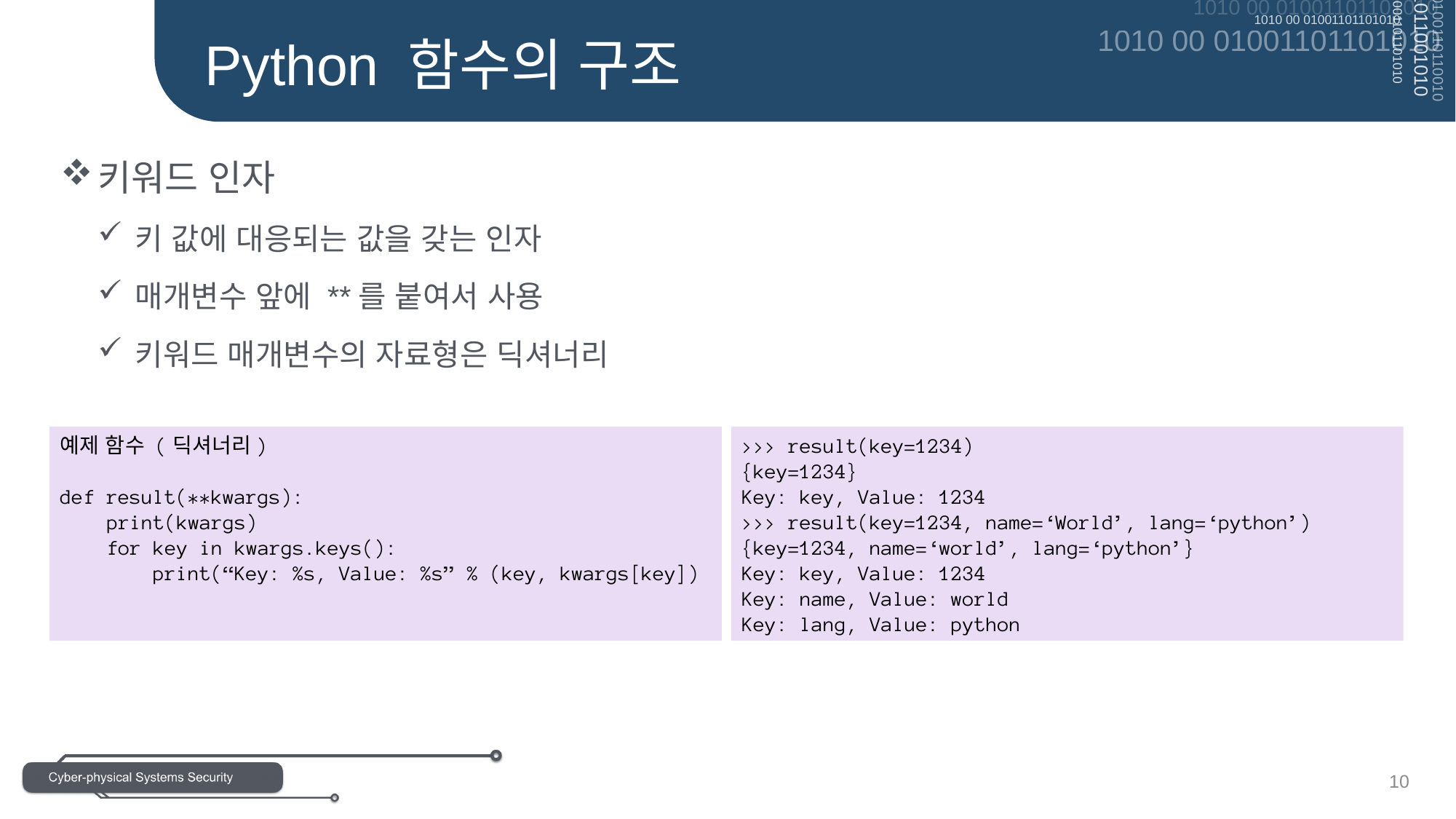

Python 함수의 구조
키워드 인자
키 값에 대응되는 값을 갖는 인자
매개변수 앞에 **를 붙여서 사용
키워드 매개변수의 자료형은 딕셔너리

예제 함수 (딕셔너리)

def result(**kwargs):
    print(kwargs)
    for key in kwargs.keys():
        print(“Key: %s, Value: %s” % (key, kwargs[key])

>>> result(key=1234)
{key=1234}
Key: key, Value: 1234
>>> result(key=1234, name=‘World’, lang=‘python’)
{key=1234, name=‘world’, lang=‘python’}
Key: key, Value: 1234
Key: name, Value: world
Key: lang, Value: python
10